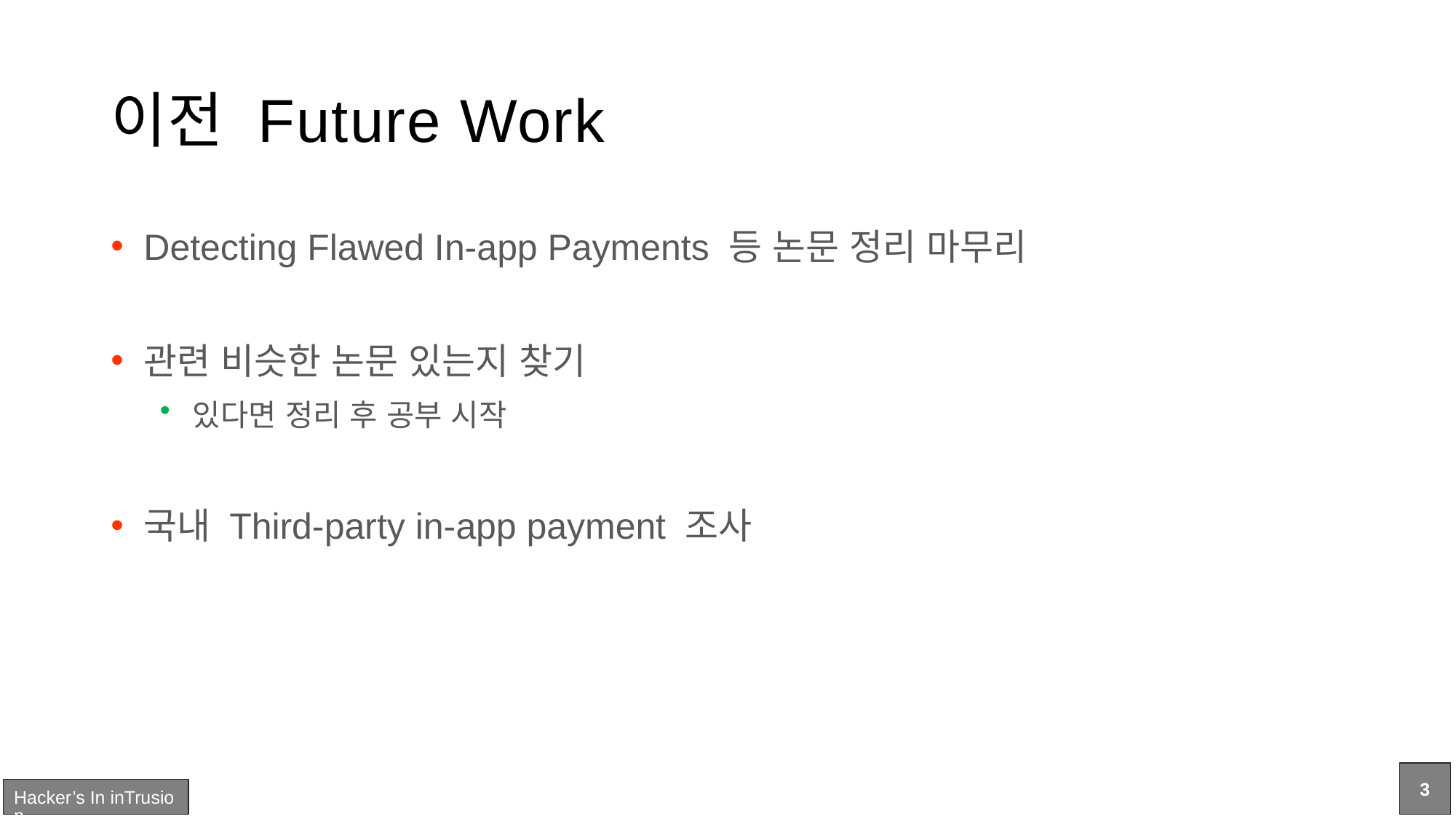

# 이전 Future Work
Detecting Flawed In-app Payments 등 논문 정리 마무리

관련 비슷한 논문 있는지 찾기
있다면 정리 후 공부 시작

국내 Third-party in-app payment 조사
3
Hacker’s In inTrusion